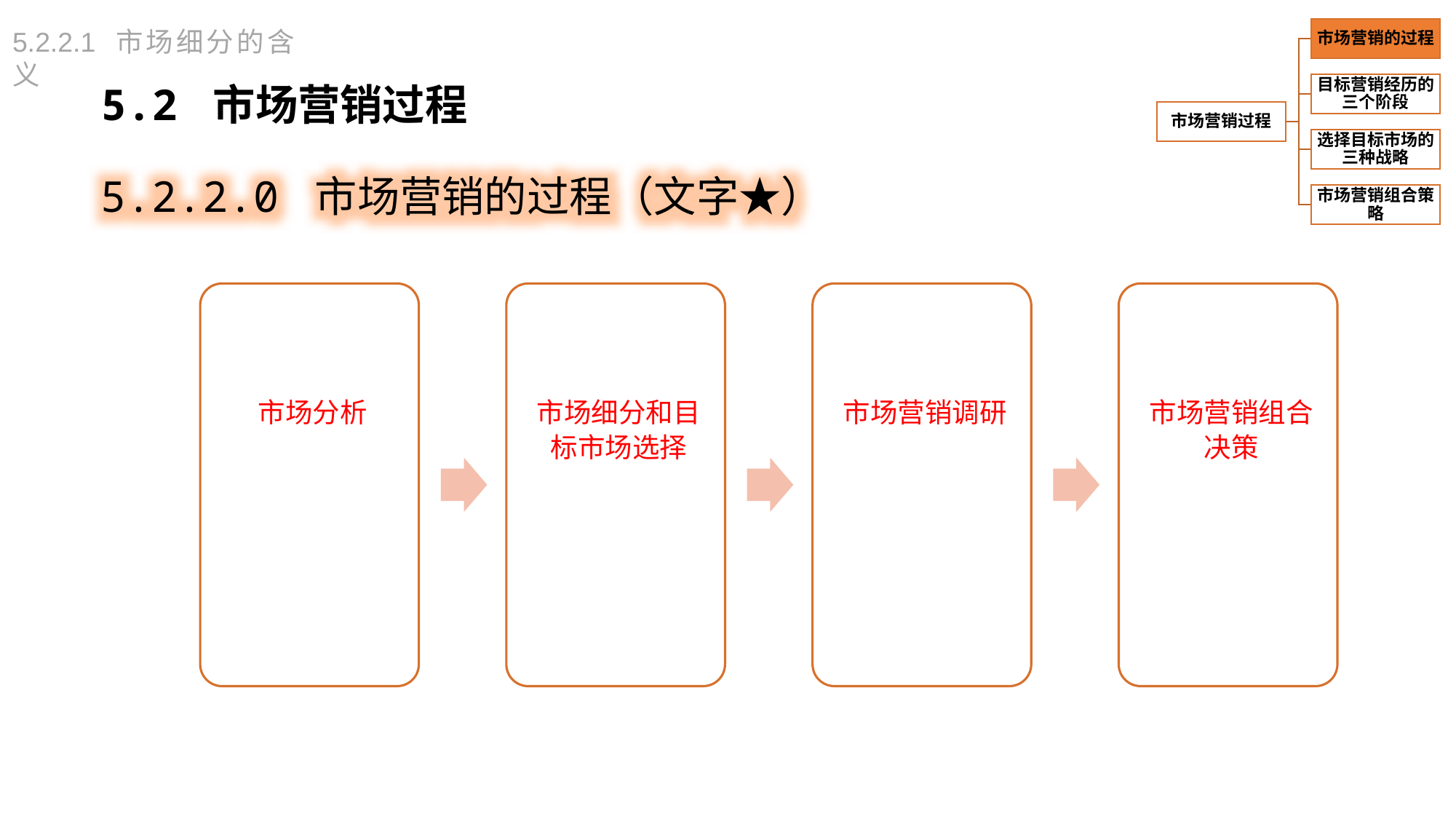

市场营销过程
市场营销的过程
目标营销经历的三个阶段
选择目标市场的三种战略
市场营销组合策略
5.2.2.1 市场细分的含义
5.2 市场营销过程
5.2.2.0 市场营销的过程（文字★）

市场分析

市场细分和目标市场选择

市场营销调研

市场营销组合决策